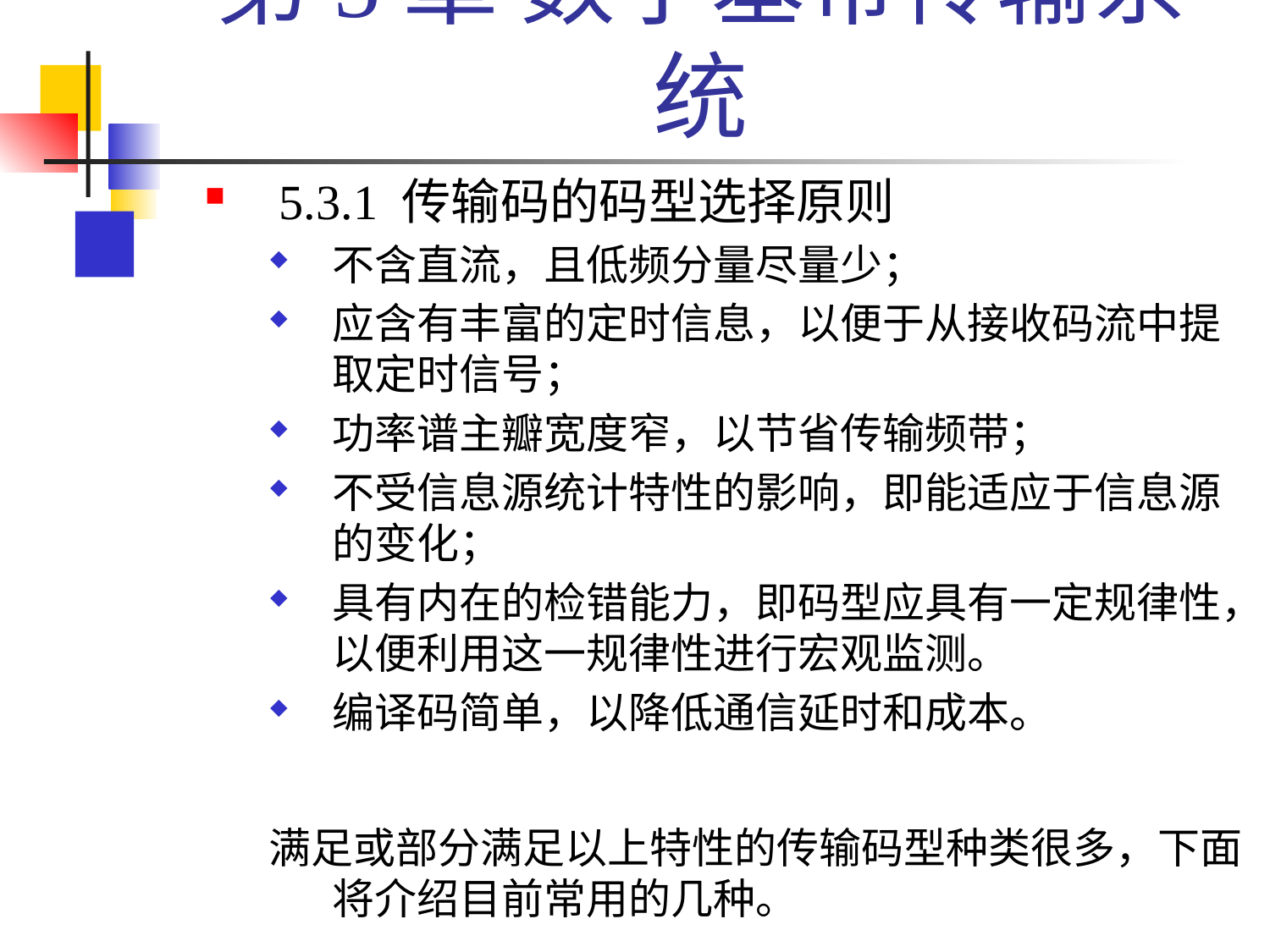

# 第5章 数字基带传输系统
5.3.1 传输码的码型选择原则
不含直流，且低频分量尽量少；
应含有丰富的定时信息，以便于从接收码流中提取定时信号；
功率谱主瓣宽度窄，以节省传输频带；
不受信息源统计特性的影响，即能适应于信息源的变化；
具有内在的检错能力，即码型应具有一定规律性，以便利用这一规律性进行宏观监测。
编译码简单，以降低通信延时和成本。

满足或部分满足以上特性的传输码型种类很多，下面将介绍目前常用的几种。
21